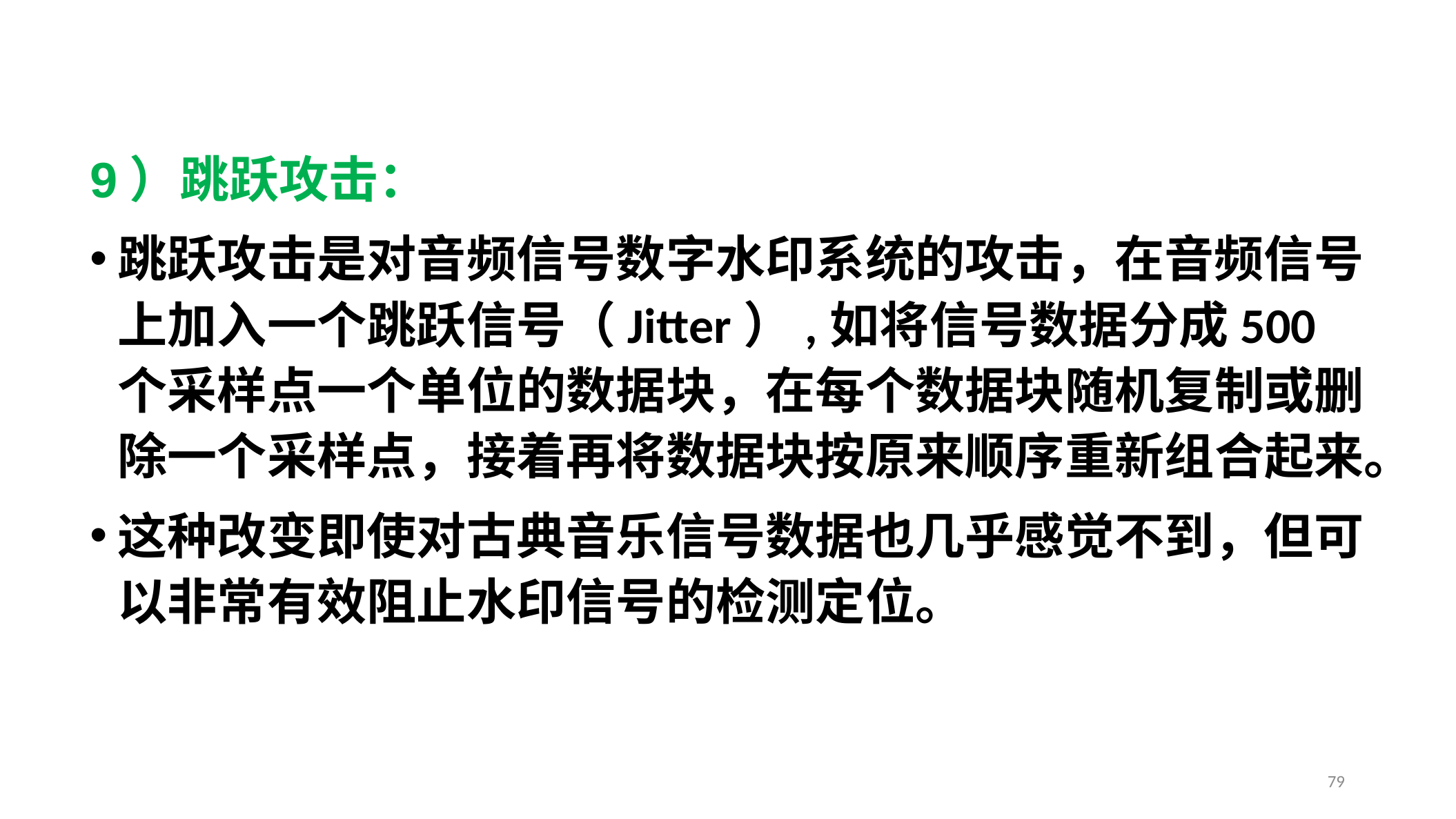

9）跳跃攻击：
跳跃攻击是对音频信号数字水印系统的攻击，在音频信号上加入一个跳跃信号（Jitter）,如将信号数据分成500个采样点一个单位的数据块，在每个数据块随机复制或删除一个采样点，接着再将数据块按原来顺序重新组合起来。
这种改变即使对古典音乐信号数据也几乎感觉不到，但可以非常有效阻止水印信号的检测定位。
79